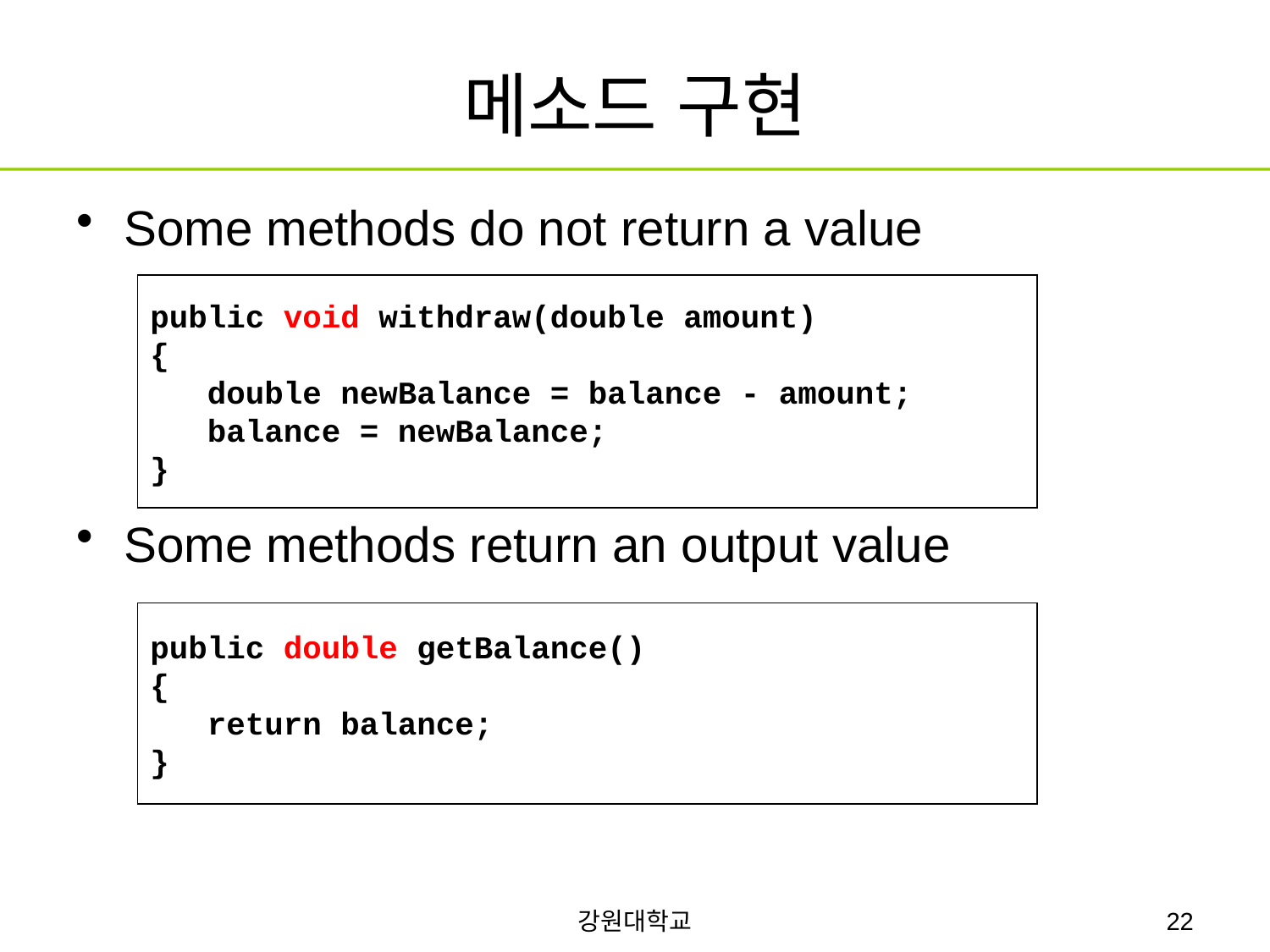

# 메소드 구현

Some methods do not return a value

Some methods return an output value

public void withdraw(double amount)
{
   double newBalance = balance - amount;
   balance = newBalance;
}
public double getBalance()
{
   return balance;
}

강원대학교
22